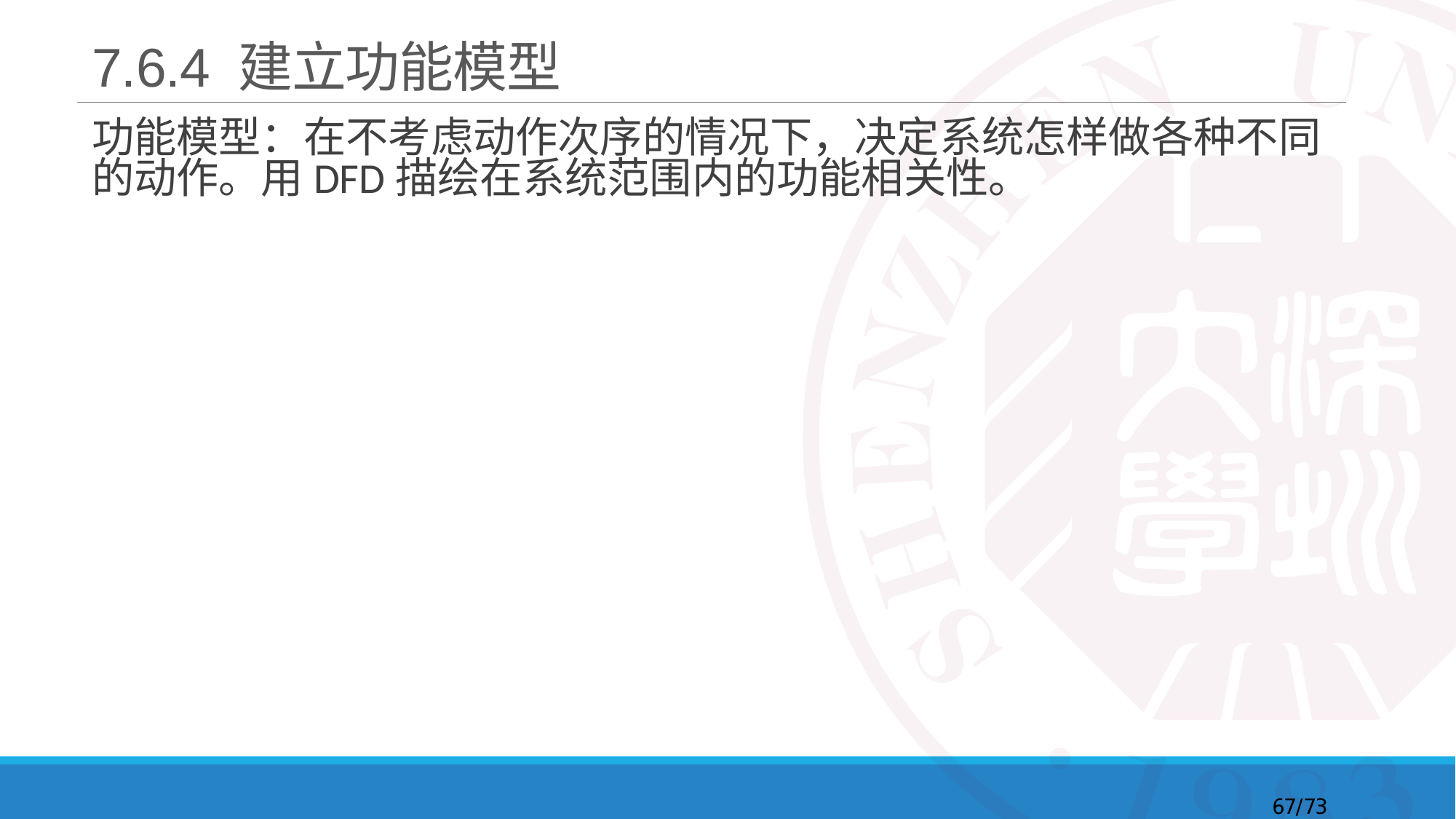

# 7.6.4 建立功能模型
功能模型：在不考虑动作次序的情况下，决定系统怎样做各种不同的动作。用DFD描绘在系统范围内的功能相关性。

67/73